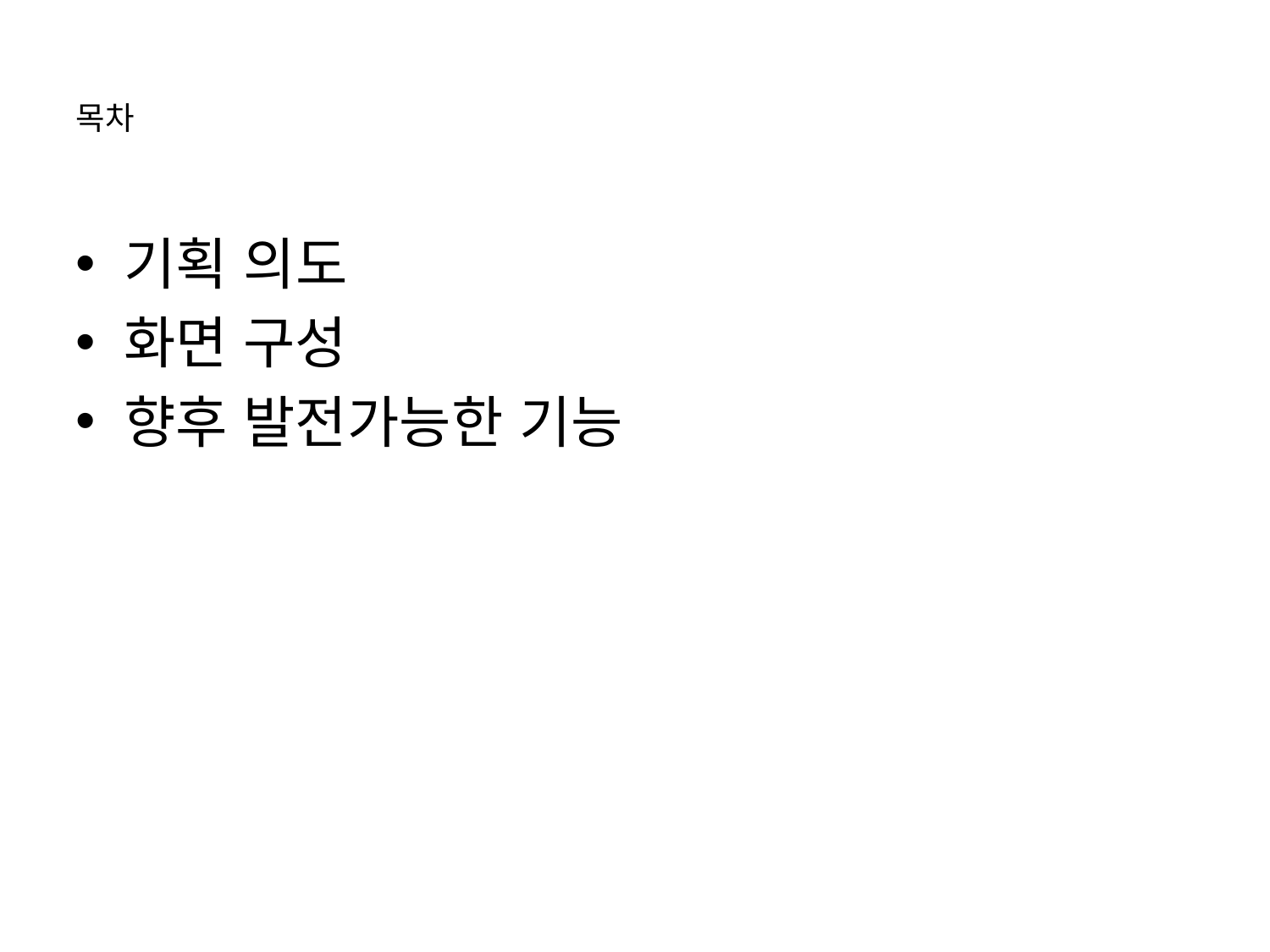

# 목차
기획 의도
화면 구성
향후 발전가능한 기능